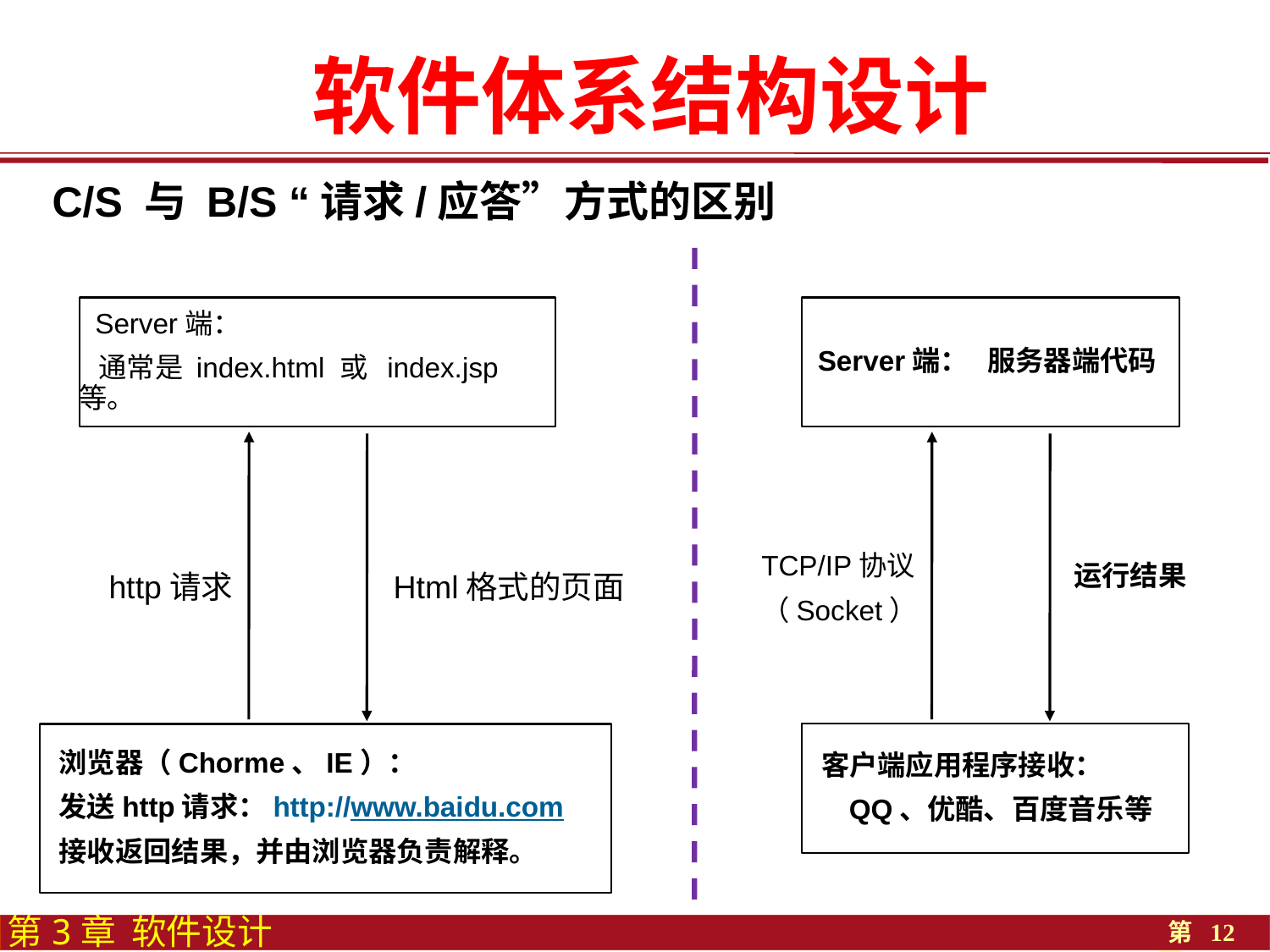

软件体系结构设计
C/S 与 B/S “请求/应答”方式的区别
  Server端：
  通常是 index.html 或  index.jsp 等。
http请求
Html格式的页面
  浏览器（Chorme、IE）：
  发送http请求：http://www.baidu.com
  接收返回结果，并由浏览器负责解释。
  Server端：   服务器端代码
TCP/IP协议
（Socket）
运行结果
  客户端应用程序接收：
      QQ、优酷、百度音乐等